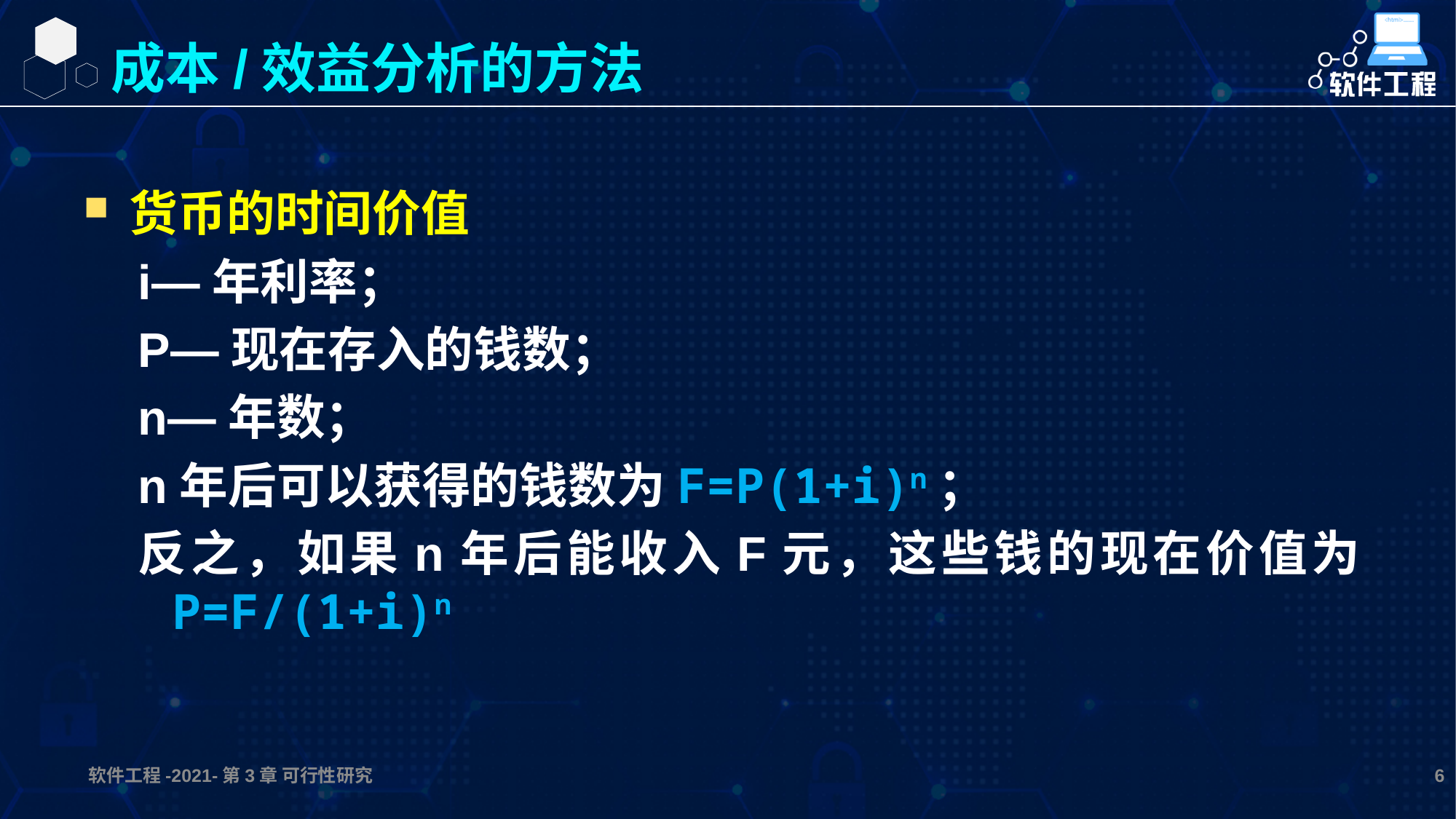

成本/效益分析的方法
货币的时间价值
i—年利率；
P—现在存入的钱数；
n—年数；
n年后可以获得的钱数为F=P(1+i)n；
反之，如果n年后能收入F元，这些钱的现在价值为P=F/(1+i)n
软件工程-2021-第3章 可行性研究
6